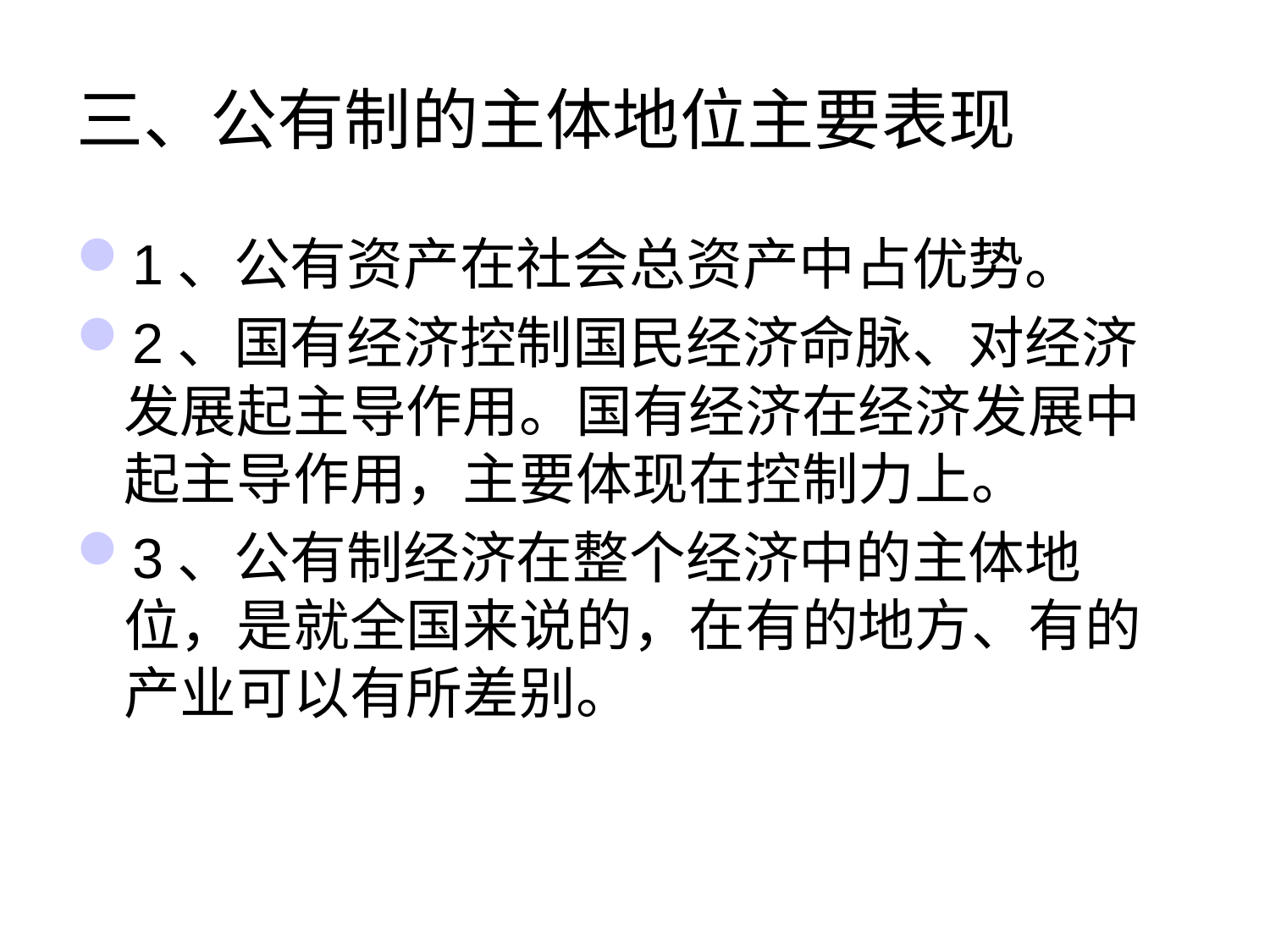

# 三、公有制的主体地位主要表现
1、公有资产在社会总资产中占优势。
2、国有经济控制国民经济命脉、对经济发展起主导作用。国有经济在经济发展中起主导作用，主要体现在控制力上。
3、公有制经济在整个经济中的主体地位，是就全国来说的，在有的地方、有的产业可以有所差别。